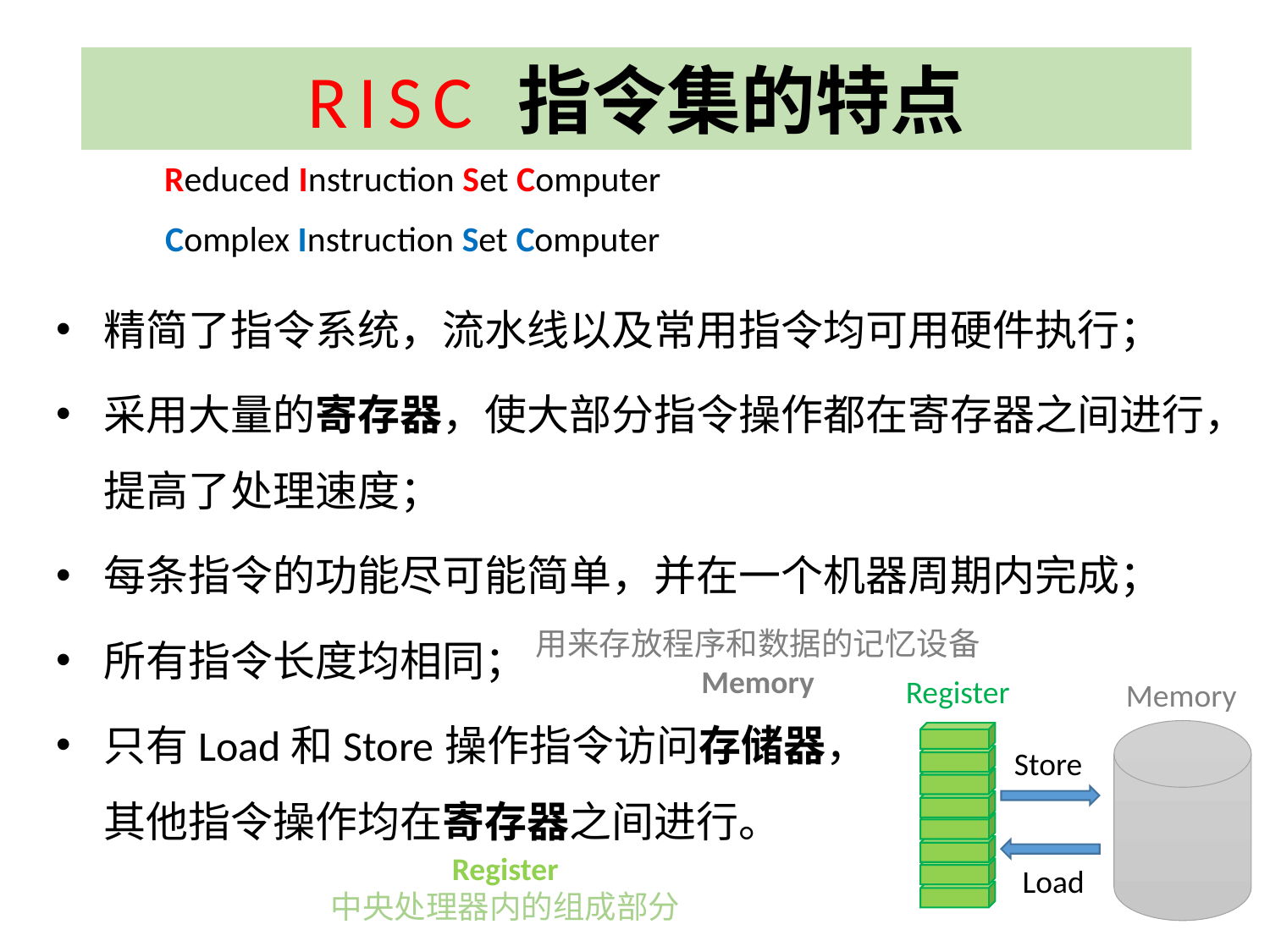

# RISC 指令集的特点
Reduced Instruction Set Computer
Complex Instruction Set Computer
精简了指令系统，流水线以及常用指令均可用硬件执行；
采用大量的寄存器，使大部分指令操作都在寄存器之间进行，提高了处理速度；
每条指令的功能尽可能简单，并在一个机器周期内完成；
所有指令长度均相同；
只有Load和Store操作指令访问存储器，
其他指令操作均在寄存器之间进行。
用来存放程序和数据的记忆设备
Memory
Register
Memory

Store

Register
中央处理器内的组成部分
Load

5